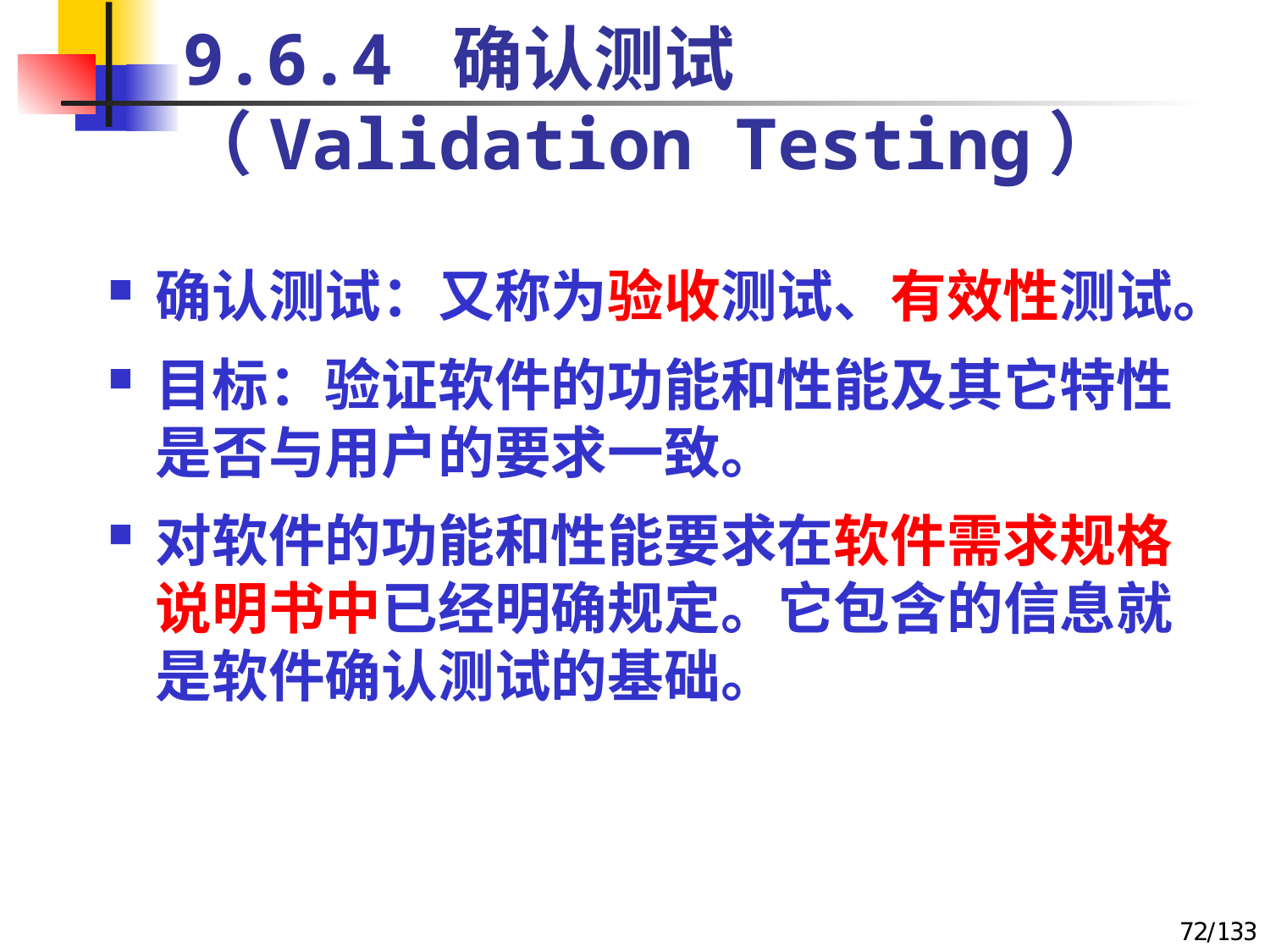

# 9.6.4 确认测试 （Validation Testing）
确认测试：又称为验收测试、有效性测试。
目标：验证软件的功能和性能及其它特性是否与用户的要求一致。
对软件的功能和性能要求在软件需求规格说明书中已经明确规定。它包含的信息就是软件确认测试的基础。

72/133